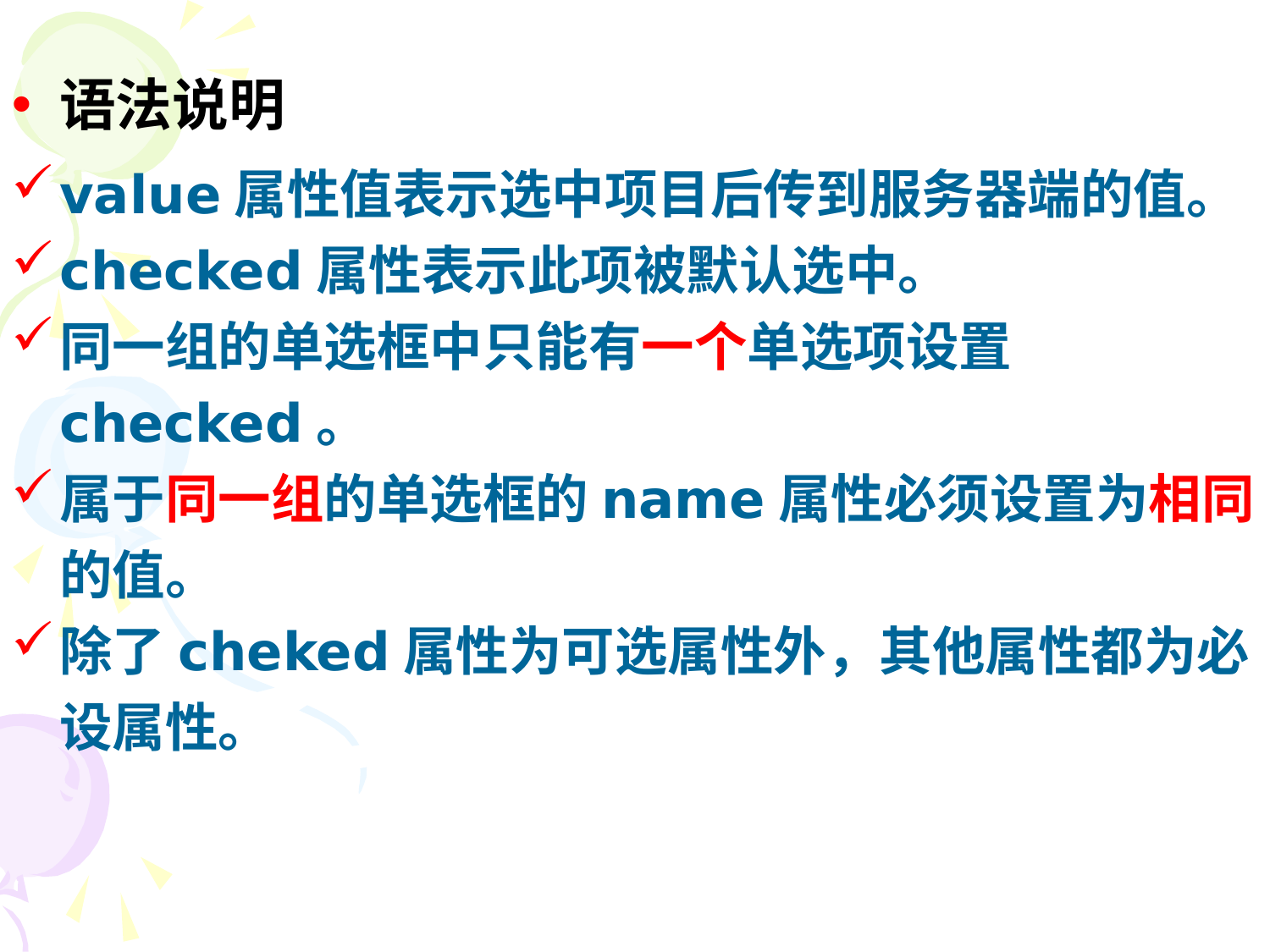

语法说明
value属性值表示选中项目后传到服务器端的值。
checked属性表示此项被默认选中。
同一组的单选框中只能有一个单选项设置checked。
属于同一组的单选框的name属性必须设置为相同的值。
除了cheked属性为可选属性外，其他属性都为必设属性。